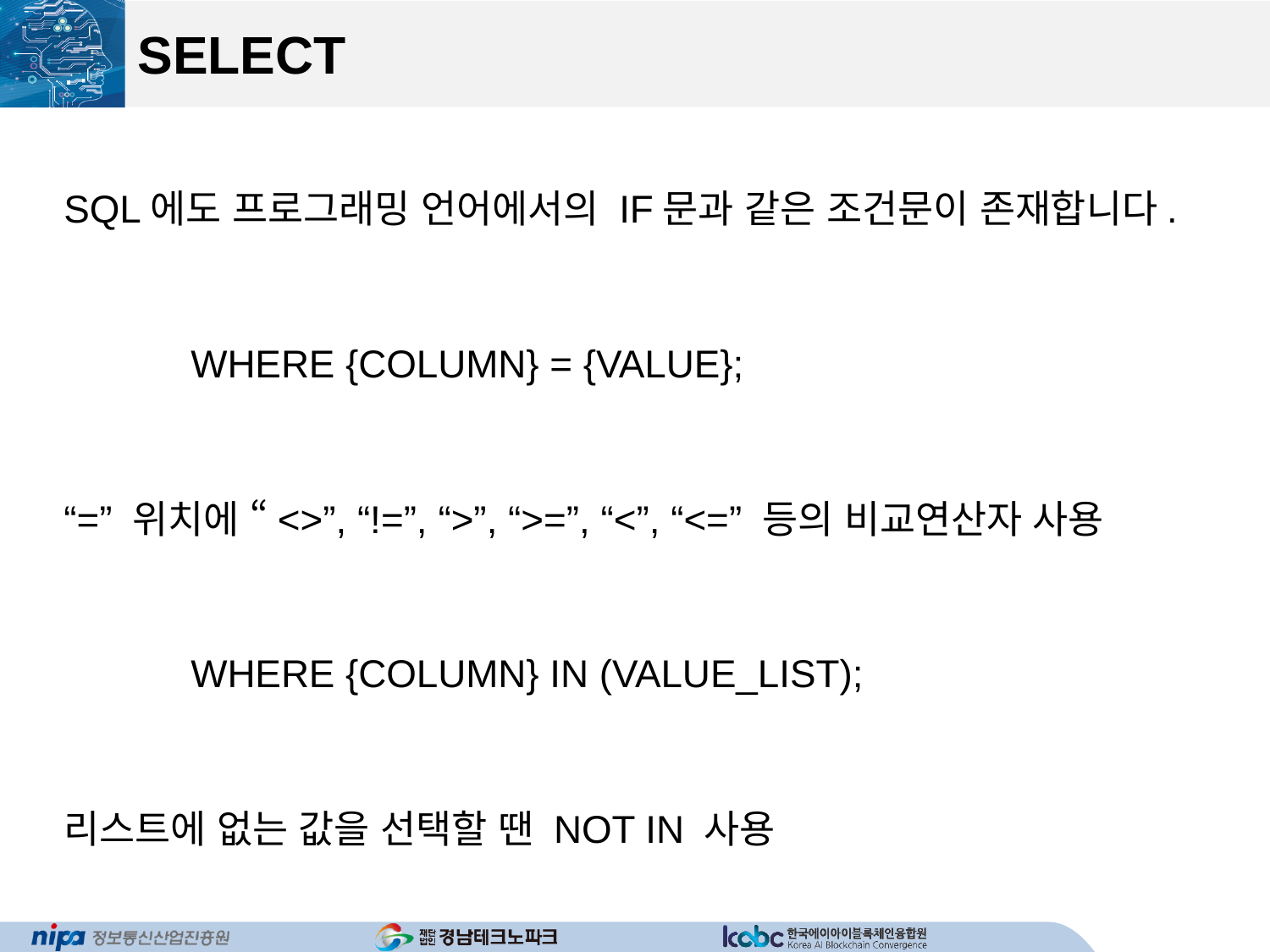

# SELECT
SQL에도 프로그래밍 언어에서의 IF문과 같은 조건문이 존재합니다.

	WHERE {COLUMN} = {VALUE};

“=” 위치에 “<>”, “!=”, “>”, “>=”, “<”, “<=” 등의 비교연산자 사용

	WHERE {COLUMN} IN (VALUE_LIST);

리스트에 없는 값을 선택할 땐 NOT IN 사용